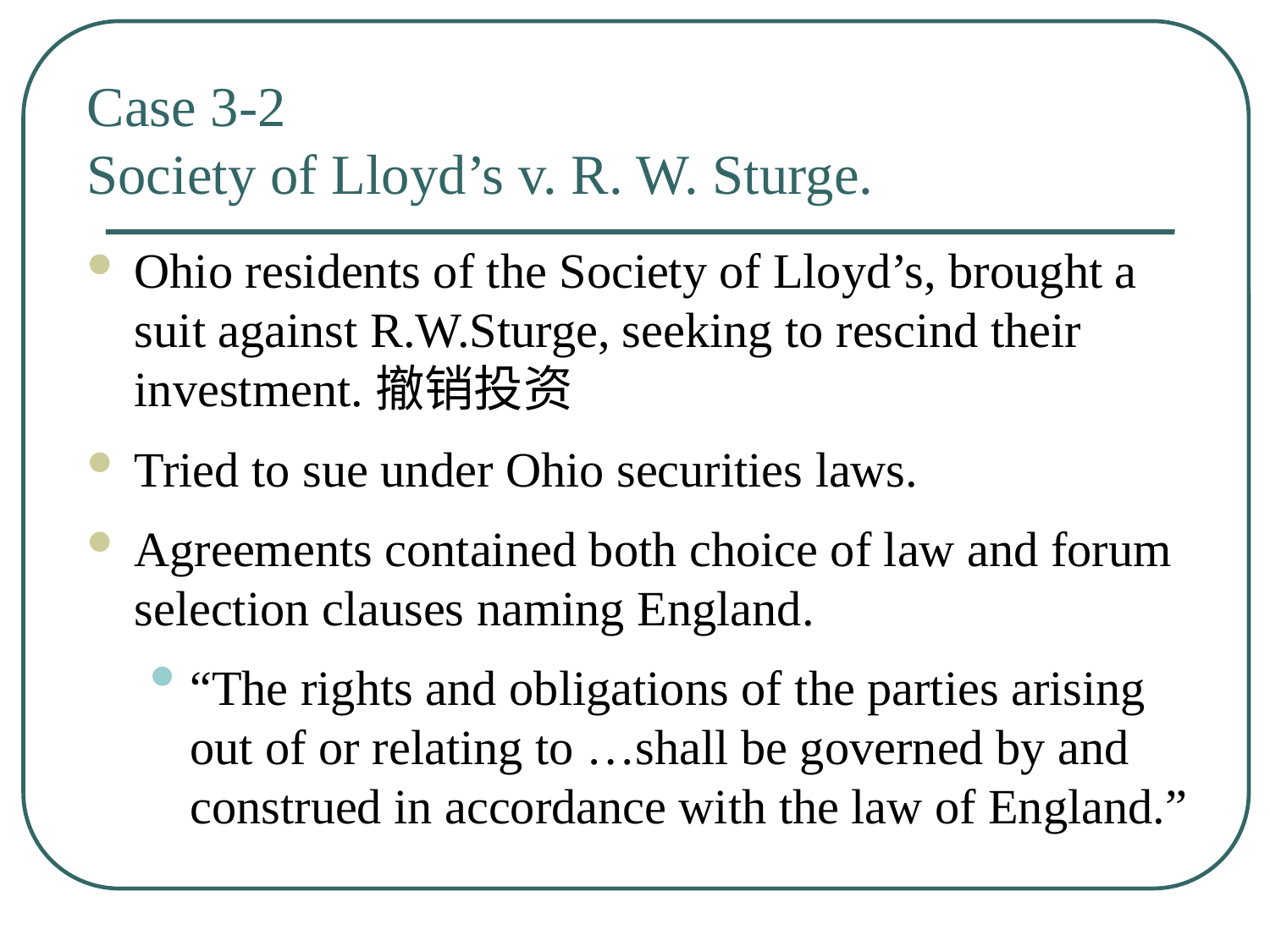

# Case 3-2 Society of Lloyd’s v. R. W. Sturge.
Ohio residents of the Society of Lloyd’s, brought a suit against R.W.Sturge, seeking to rescind their investment.撤销投资
Tried to sue under Ohio securities laws.
Agreements contained both choice of law and forum selection clauses naming England.
“The rights and obligations of the parties arising out of or relating to …shall be governed by and construed in accordance with the law of England.”